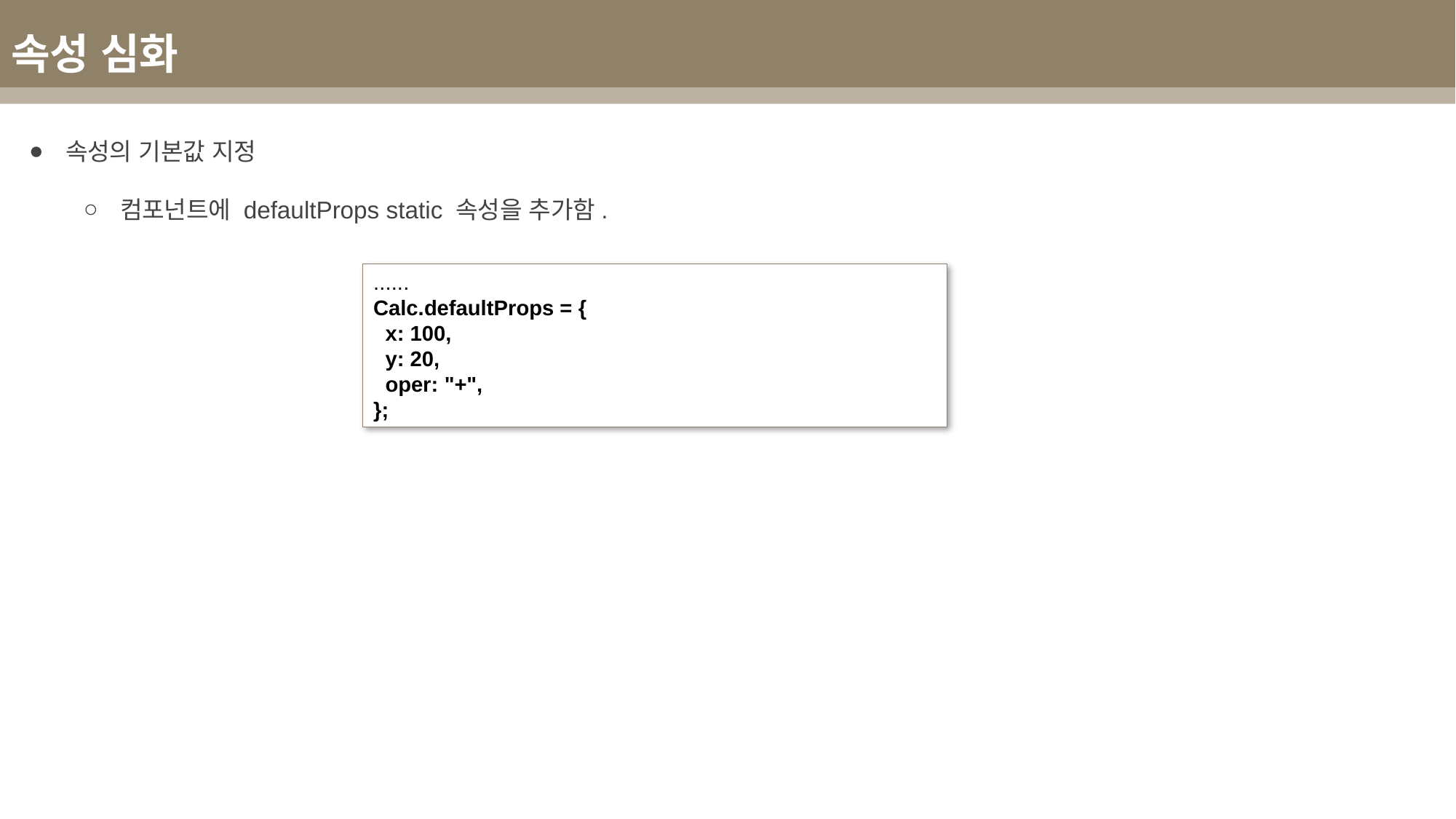

속성 심화
속성의 기본값 지정
컴포넌트에 defaultProps static 속성을 추가함.

......
Calc.defaultProps = {
  x: 100,
  y: 20,
  oper: "+",
};